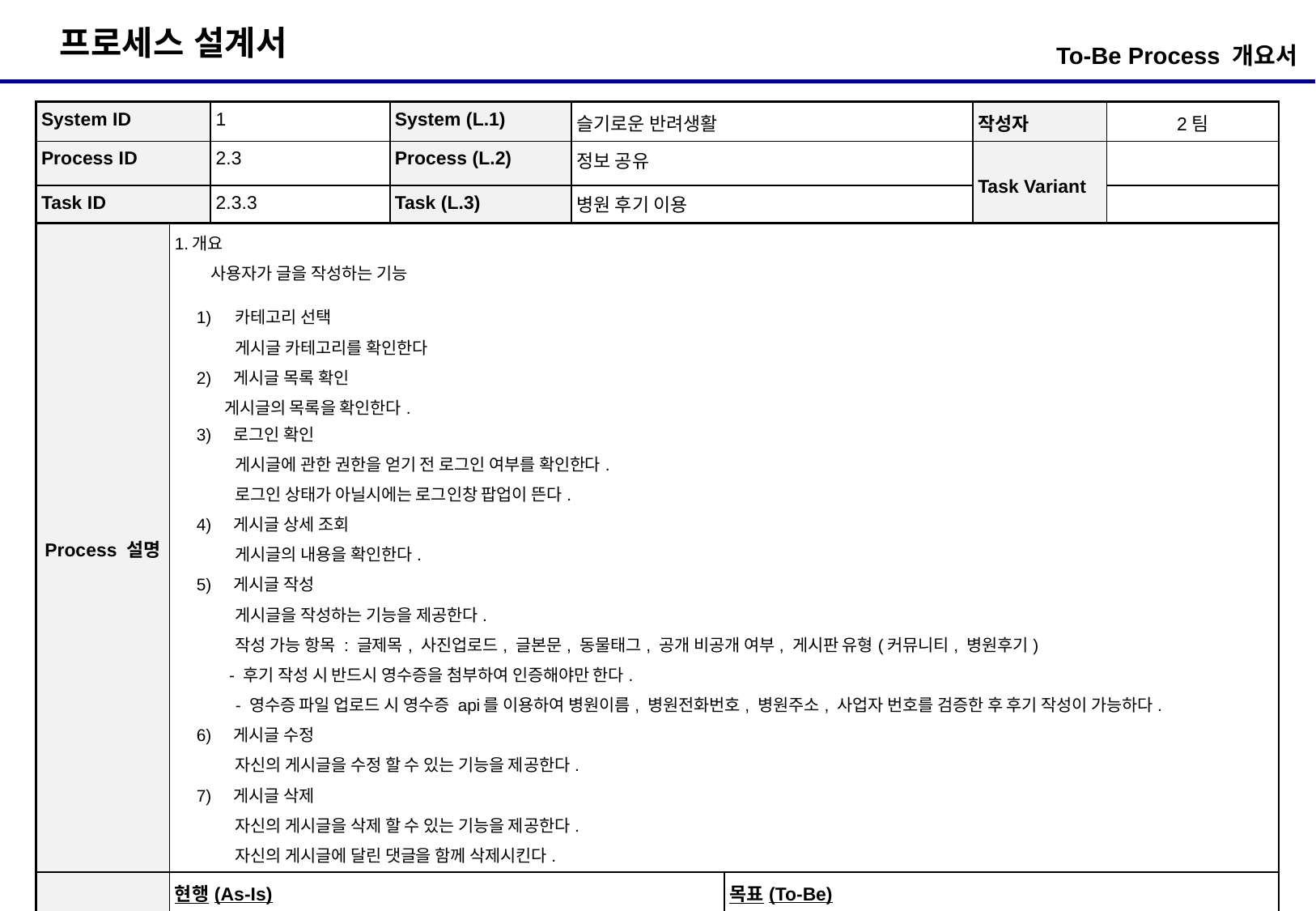

To-Be Process 개요서
| System ID | 1 | System (L.1) | 슬기로운 반려생활 | 작성자 | 2팀 |
| --- | --- | --- | --- | --- | --- |
| Process ID | 2.3 | Process (L.2) | 정보 공유 | Task Variant |  |
| Task ID | 2.3.3 | Task (L.3) | 병원 후기 이용 |  |  |
| Process 설명 | 1.개요 사용자가 글을 작성하는 기능 카테고리 선택 게시글 카테고리를 확인한다 2) 게시글 목록 확인 게시글의 목록을 확인한다. 3) 로그인 확인 게시글에 관한 권한을 얻기 전 로그인 여부를 확인한다. 로그인 상태가 아닐시에는 로그인창 팝업이 뜬다. 4) 게시글 상세 조회 게시글의 내용을 확인한다. 5) 게시글 작성 게시글을 작성하는 기능을 제공한다. 작성 가능 항목 : 글제목, 사진업로드, 글본문, 동물태그, 공개 비공개 여부, 게시판 유형(커뮤니티, 병원후기) - 후기 작성 시 반드시 영수증을 첨부하여 인증해야만 한다. - 영수증 파일 업로드 시 영수증 api를 이용하여 병원이름, 병원전화번호, 병원주소, 사업자 번호를 검증한 후 후기 작성이 가능하다. 6) 게시글 수정 자신의 게시글을 수정 할 수 있는 기능을 제공한다. 7) 게시글 삭제 자신의 게시글을 삭제 할 수 있는 기능을 제공한다. 자신의 게시글에 달린 댓글을 함께 삭제시킨다. |  |
| --- | --- | --- |
| 주요변화 사항 | 현행(As-Is) | 목표(To-Be) 게시글을 통해 상호간에 정보공유가 가능하다. |